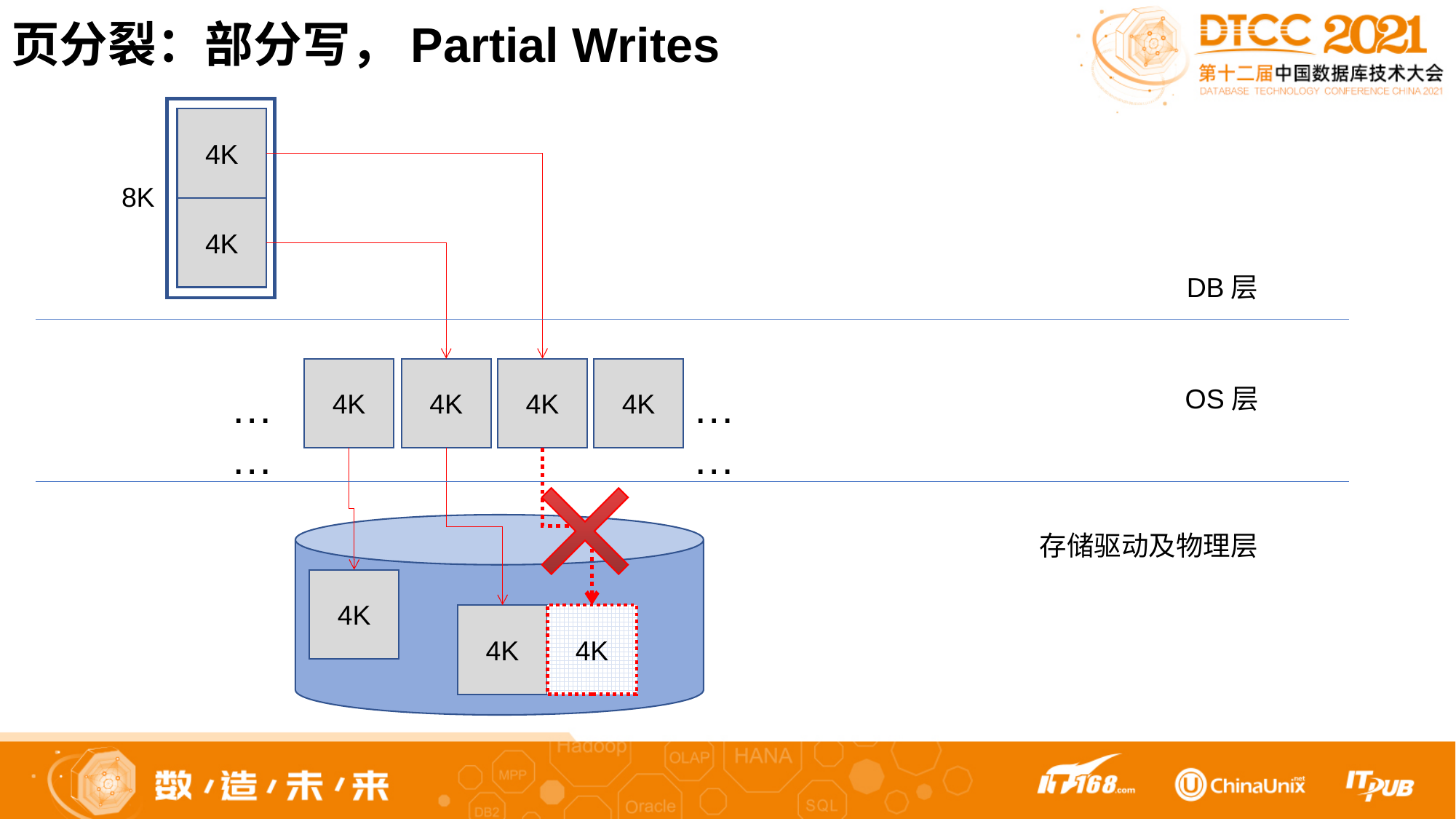

页分裂：部分写，Partial Writes

4K
8K
4K
DB层
4K
4K
4K
4K
……
……
OS层

存储驱动及物理层
4K
4K
4K